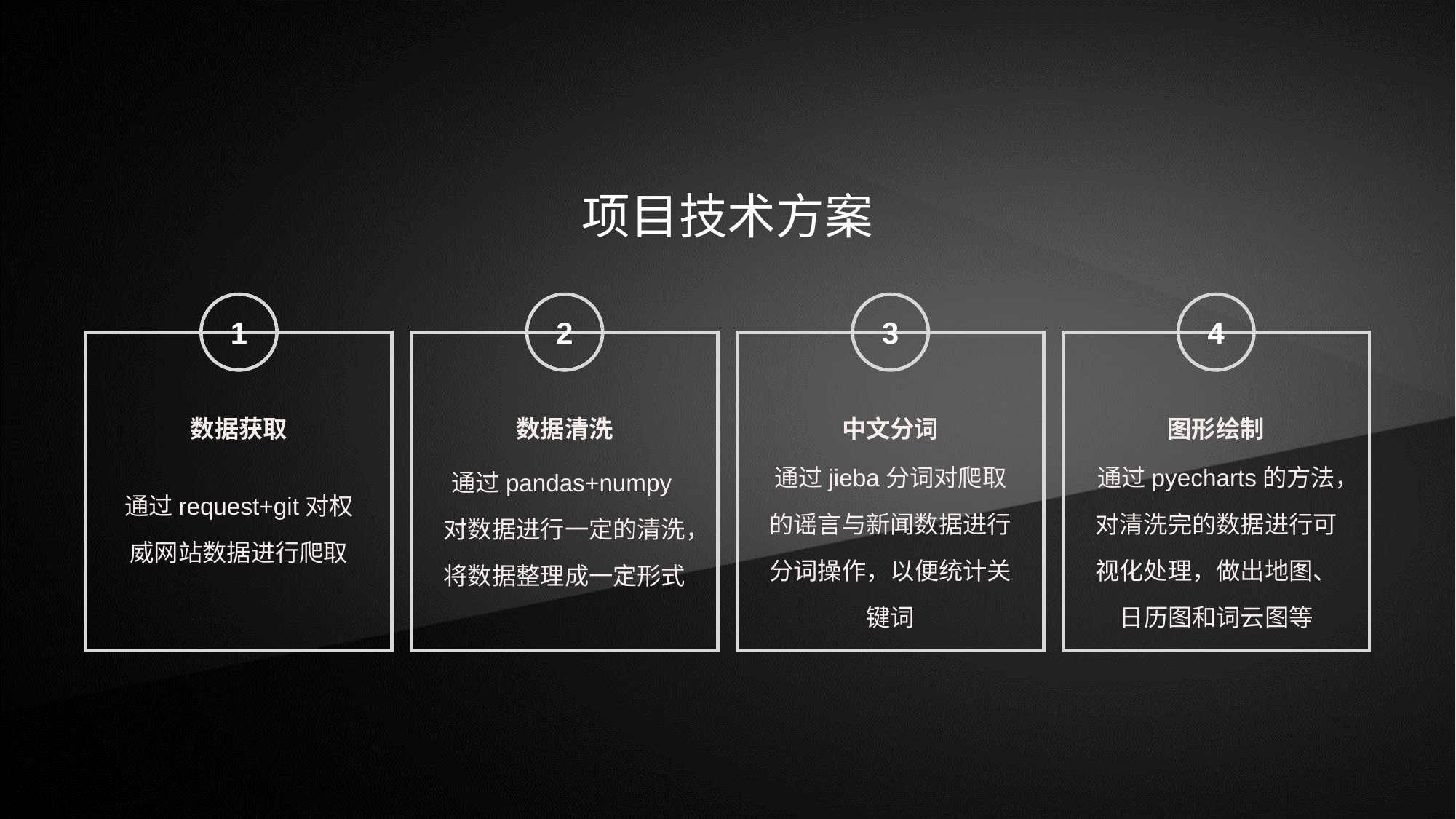

项目技术方案
1
2
3
4

数据获取
通过request+git对权威网站数据进行爬取
数据清洗
通过pandas+numpy对数据进行一定的清洗，将数据整理成一定形式
中文分词
通过jieba分词对爬取的谣言与新闻数据进行分词操作，以便统计关键词
图形绘制
通过pyecharts的方法，对清洗完的数据进行可视化处理，做出地图、日历图和词云图等